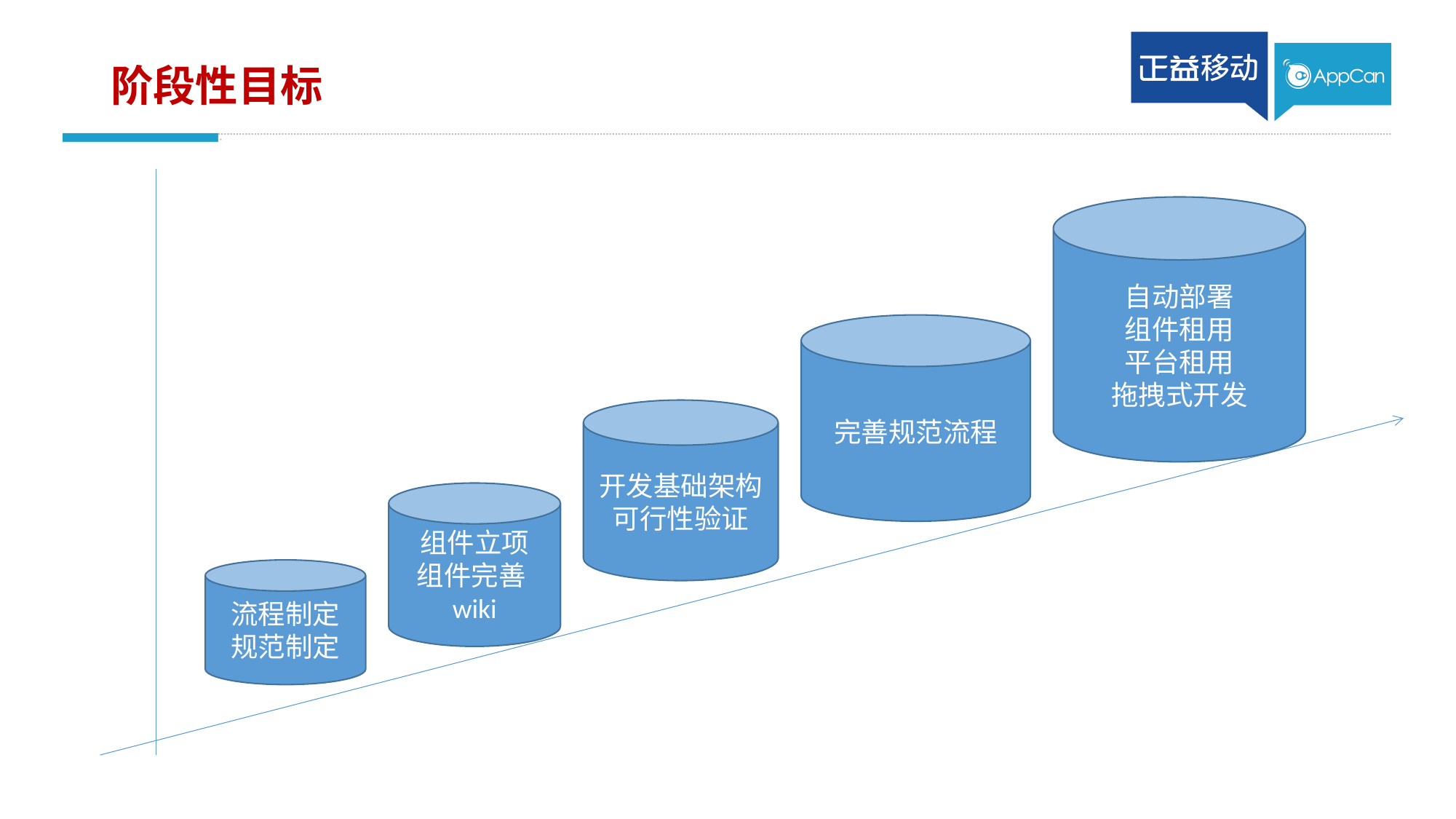

# 阶段性目标
自动部署
组件租用
平台租用
拖拽式开发
完善规范流程
开发基础架构
可行性验证
组件立项
组件完善wiki
流程制定
规范制定